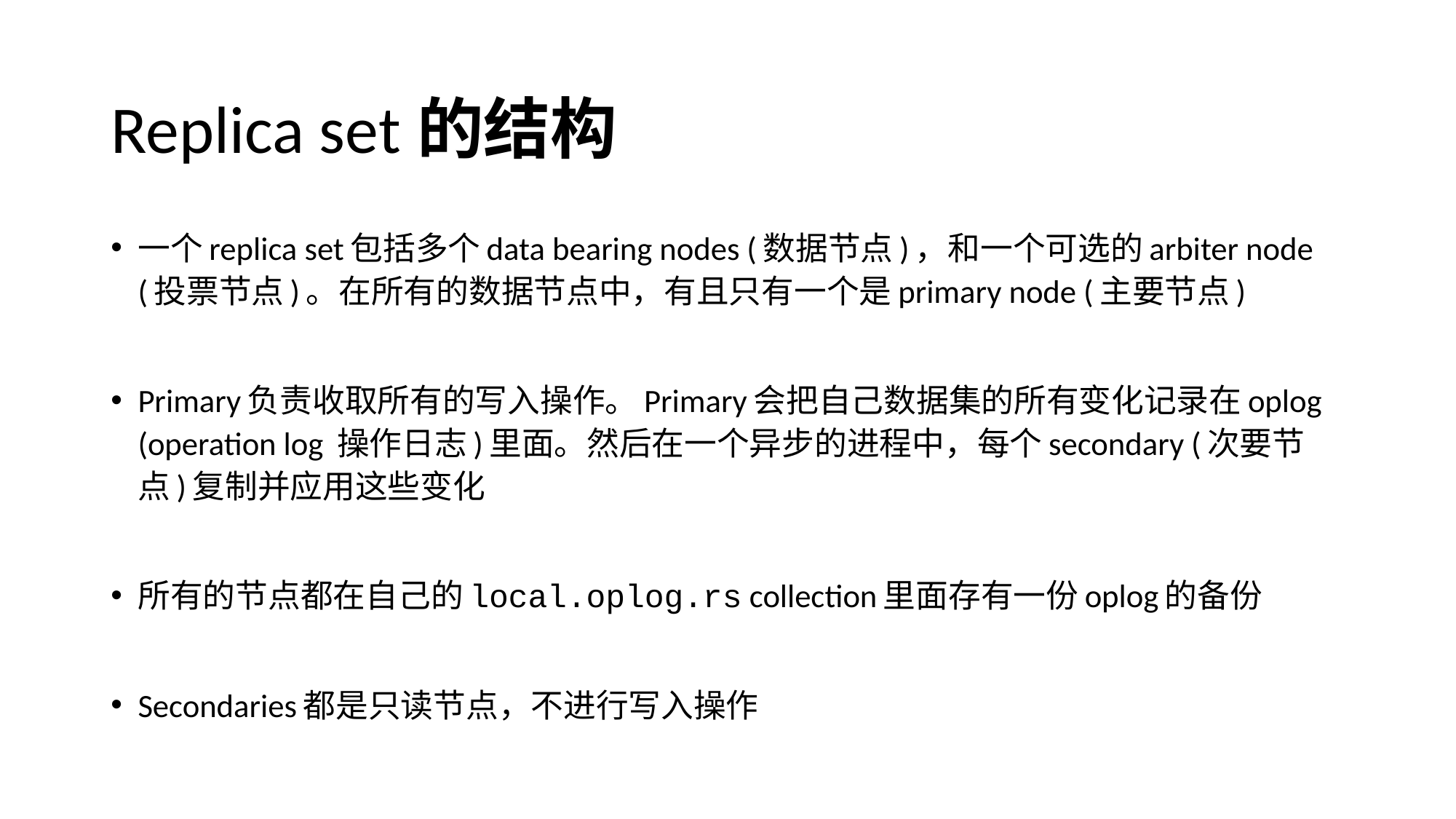

# Replica set的结构
一个replica set包括多个data bearing nodes (数据节点)，和一个可选的arbiter node (投票节点)。在所有的数据节点中，有且只有一个是primary node (主要节点)

Primary负责收取所有的写入操作。Primary会把自己数据集的所有变化记录在oplog (operation log 操作日志)里面。然后在一个异步的进程中，每个secondary (次要节点)复制并应用这些变化

所有的节点都在自己的local.oplog.rs collection里面存有一份oplog的备份

Secondaries都是只读节点，不进行写入操作